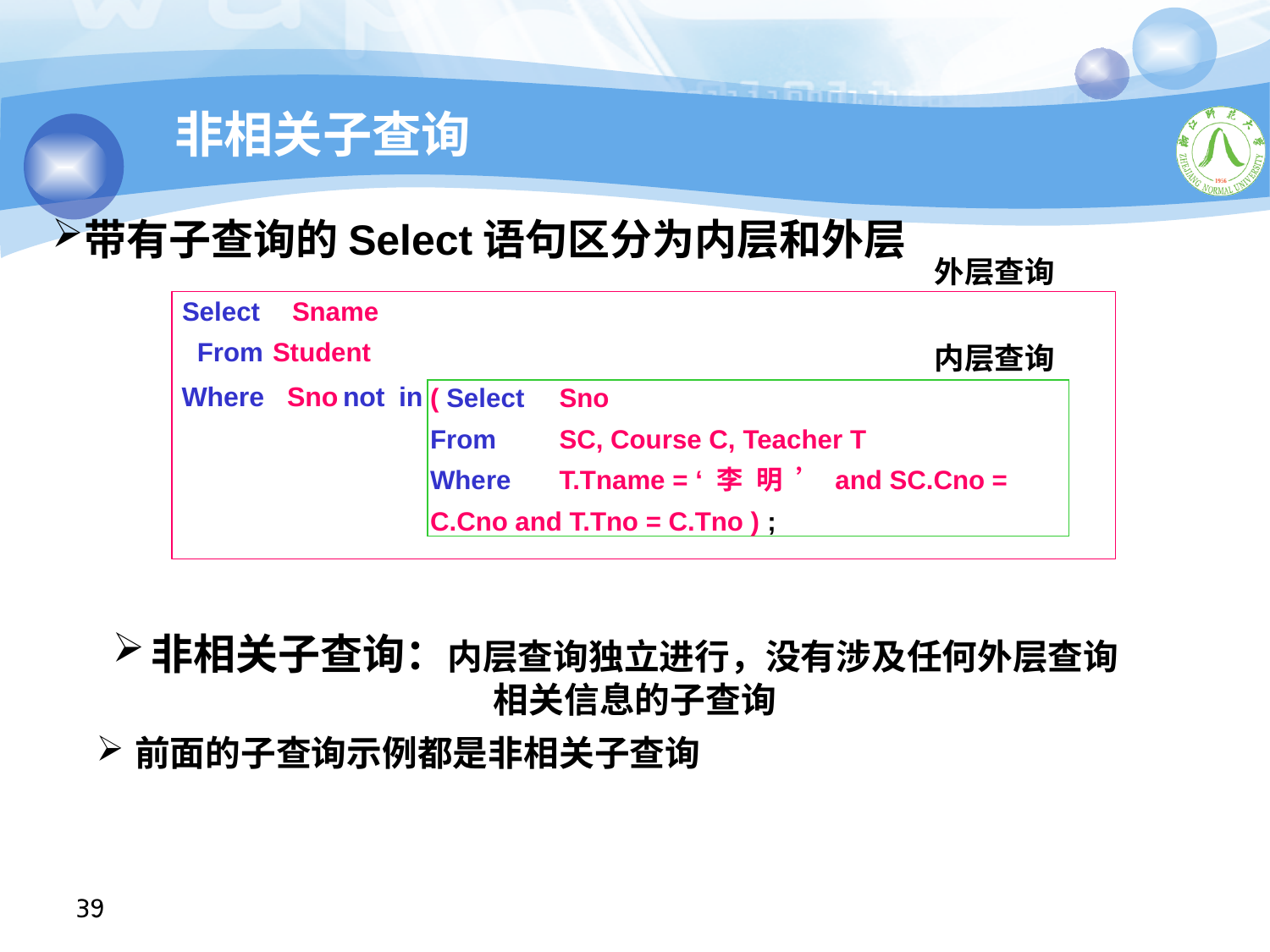

非相关子查询
带有子查询的Select语句区分为内层和外层
外层查询
Select		Sname  From	Student

内层查询
Where	Sno	not in
( Select	Sno
From	SC, Course C, Teacher T
Where	T.Tname = ‘ 李 明 ’ and SC.Cno =  C.Cno and T.Tno = C.Tno ) ;
非相关子查询：内层查询独立进行，没有涉及任何外层查询相关信息的子查询
前面的子查询示例都是非相关子查询
39